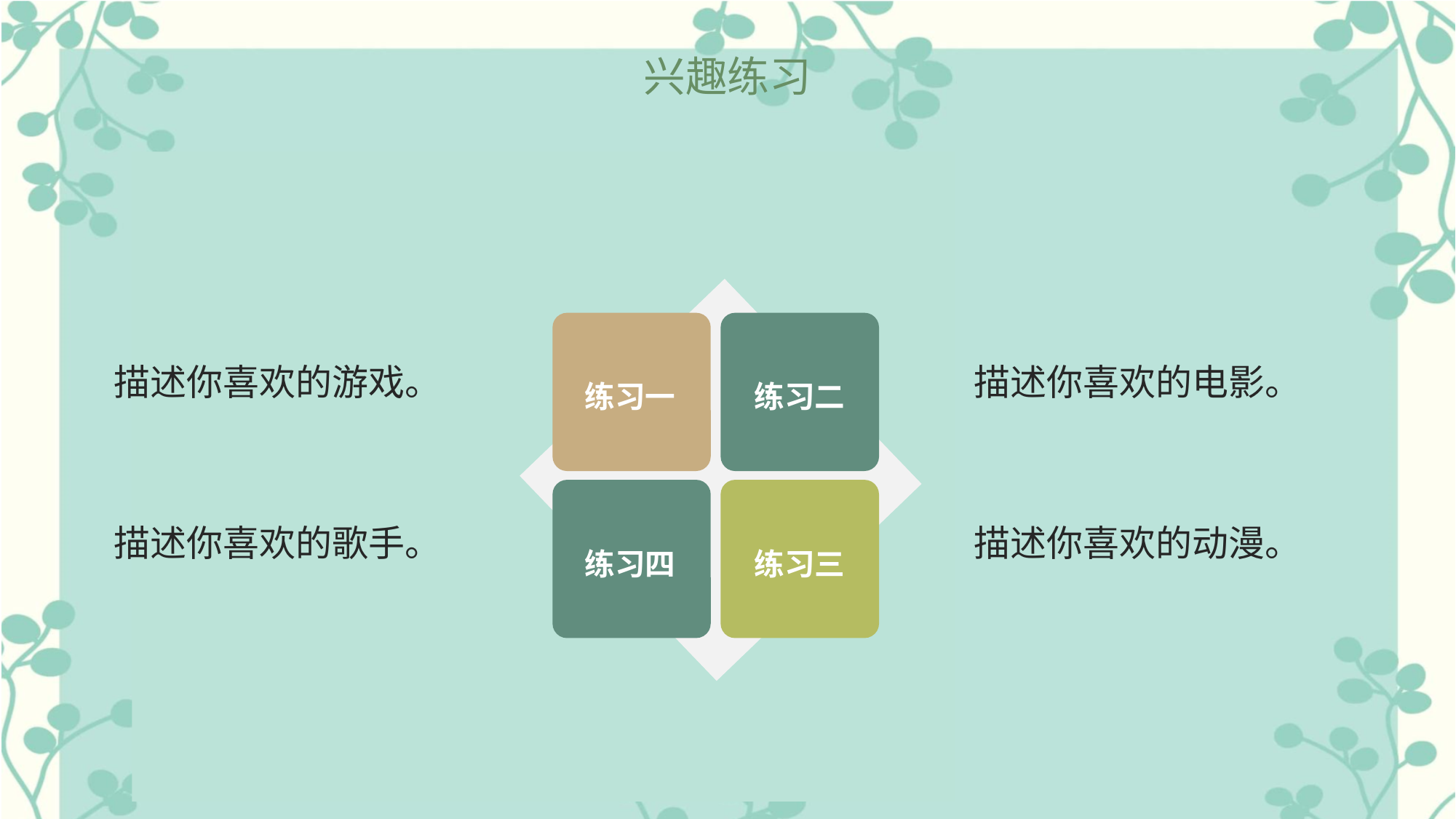

兴趣练习

描述你喜欢的游戏。
描述你喜欢的电影。
练习一
练习二

描述你喜欢的歌手。
描述你喜欢的动漫。
练习四
练习三